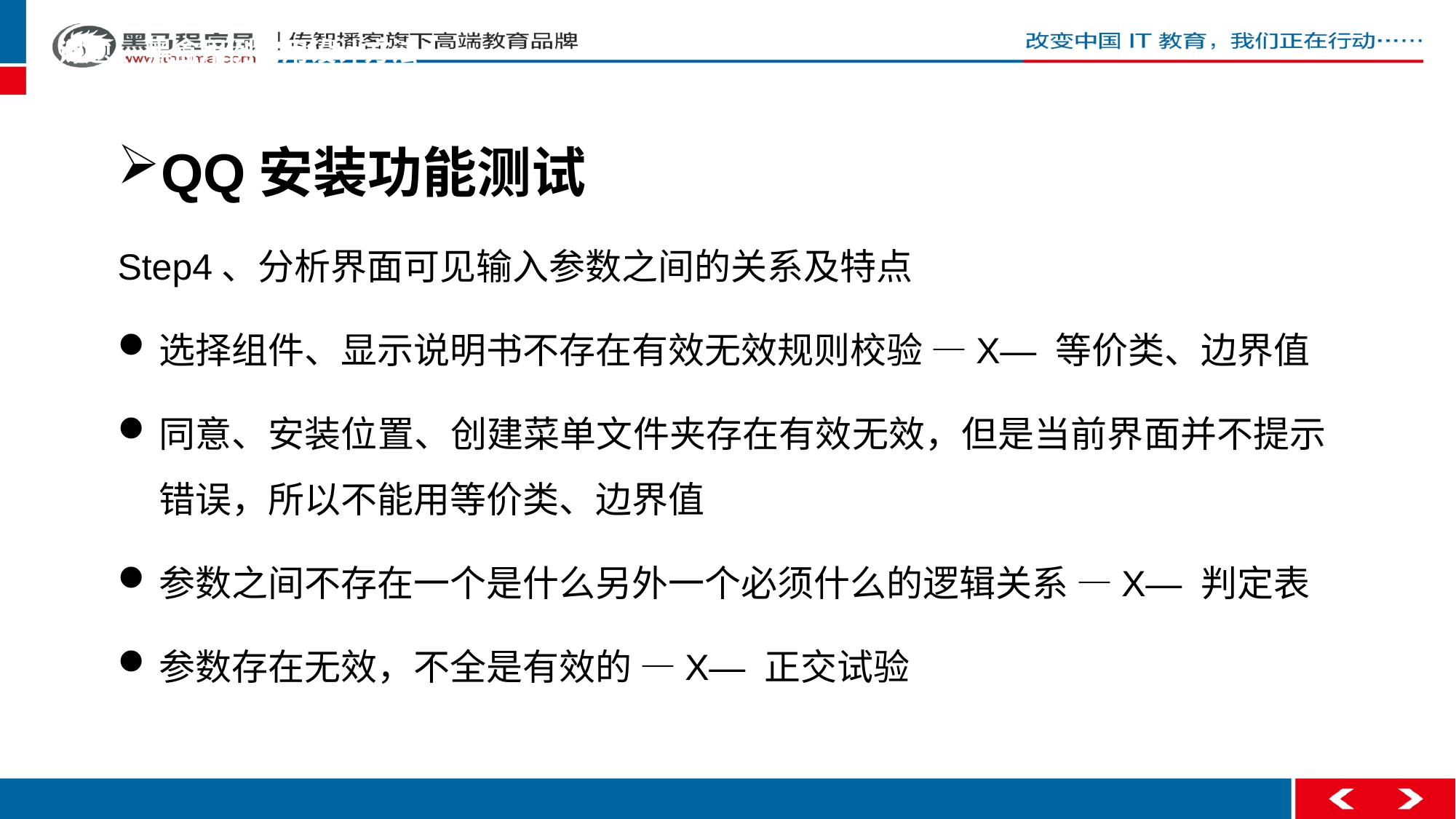

课题 、黑盒用例常用设计方法
QQ安装功能测试
Step4、分析界面可见输入参数之间的关系及特点
选择组件、显示说明书不存在有效无效规则校验 —X— 等价类、边界值
同意、安装位置、创建菜单文件夹存在有效无效，但是当前界面并不提示错误，所以不能用等价类、边界值
参数之间不存在一个是什么另外一个必须什么的逻辑关系 —X— 判定表
参数存在无效，不全是有效的 —X— 正交试验